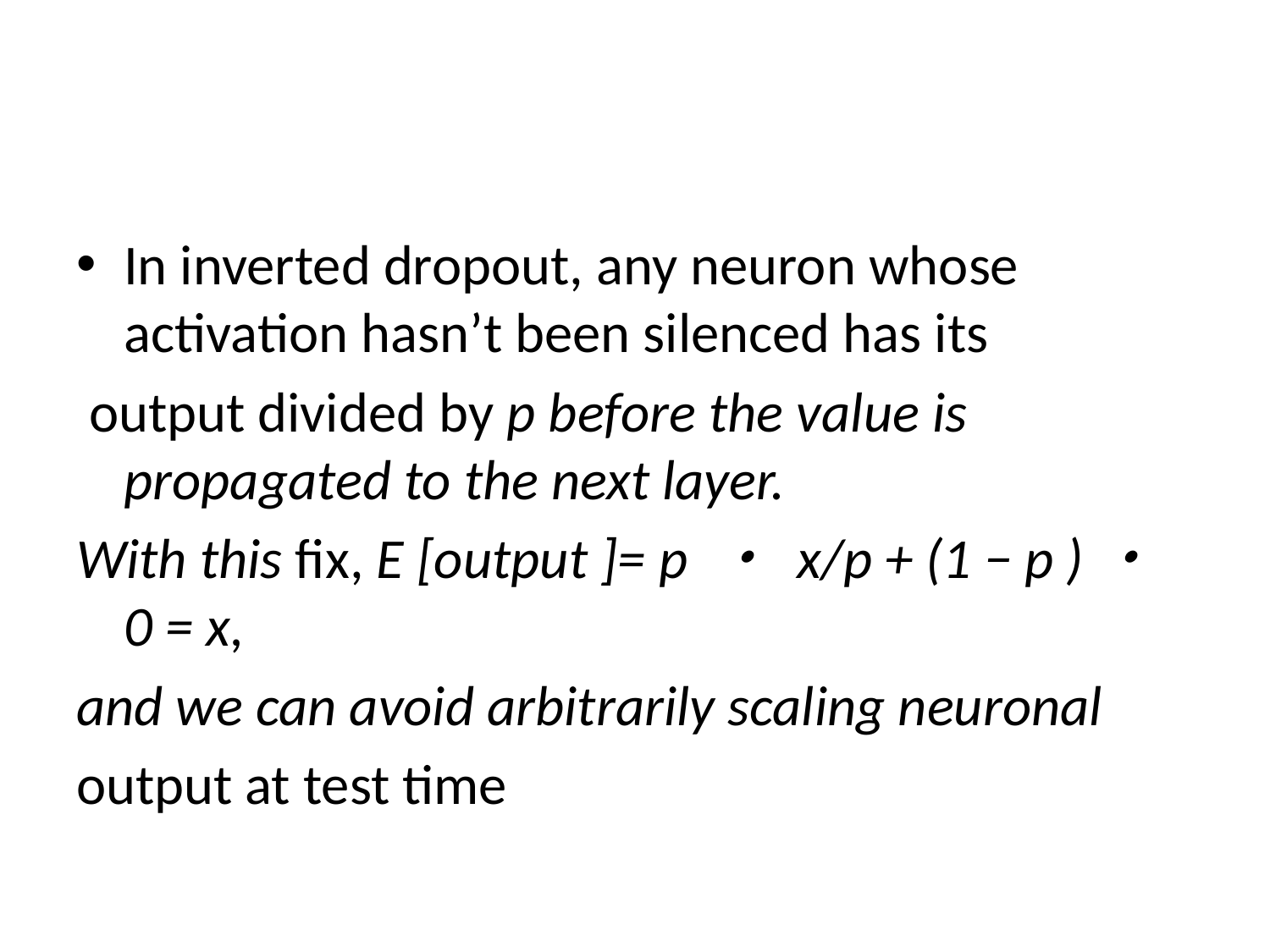

#
In inverted dropout, any neuron whose activation hasn’t been silenced has its
 output divided by p before the value is propagated to the next layer.
With this fix, E [output ]= p ・ x/p + (1 − p )・ 0 = x,
and we can avoid arbitrarily scaling neuronal
output at test time